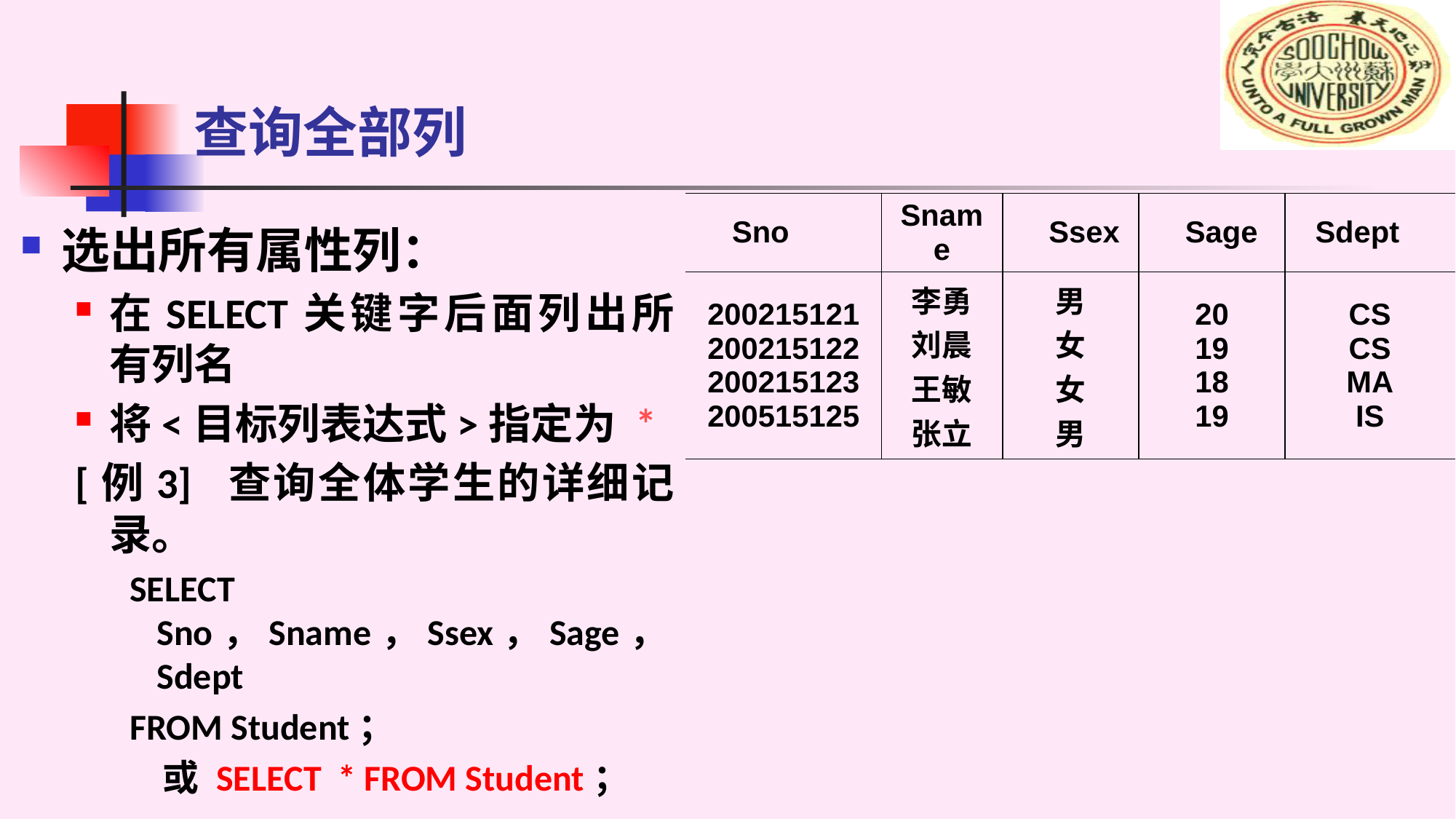

# 查询全部列
| Sno | Sname | Ssex | Sage | Sdept |
| --- | --- | --- | --- | --- |
| 200215121 200215122 200215123 200515125 | 李勇 刘晨 王敏 张立 | 男 女 女 男 | 20 19 18 19 | CS CS MA IS |
选出所有属性列：
在SELECT关键字后面列出所有列名
将<目标列表达式>指定为 *
[例3]  查询全体学生的详细记录。
SELECT  Sno，Sname，Ssex，Sage，Sdept
FROM Student；
   或 SELECT  * FROM Student；